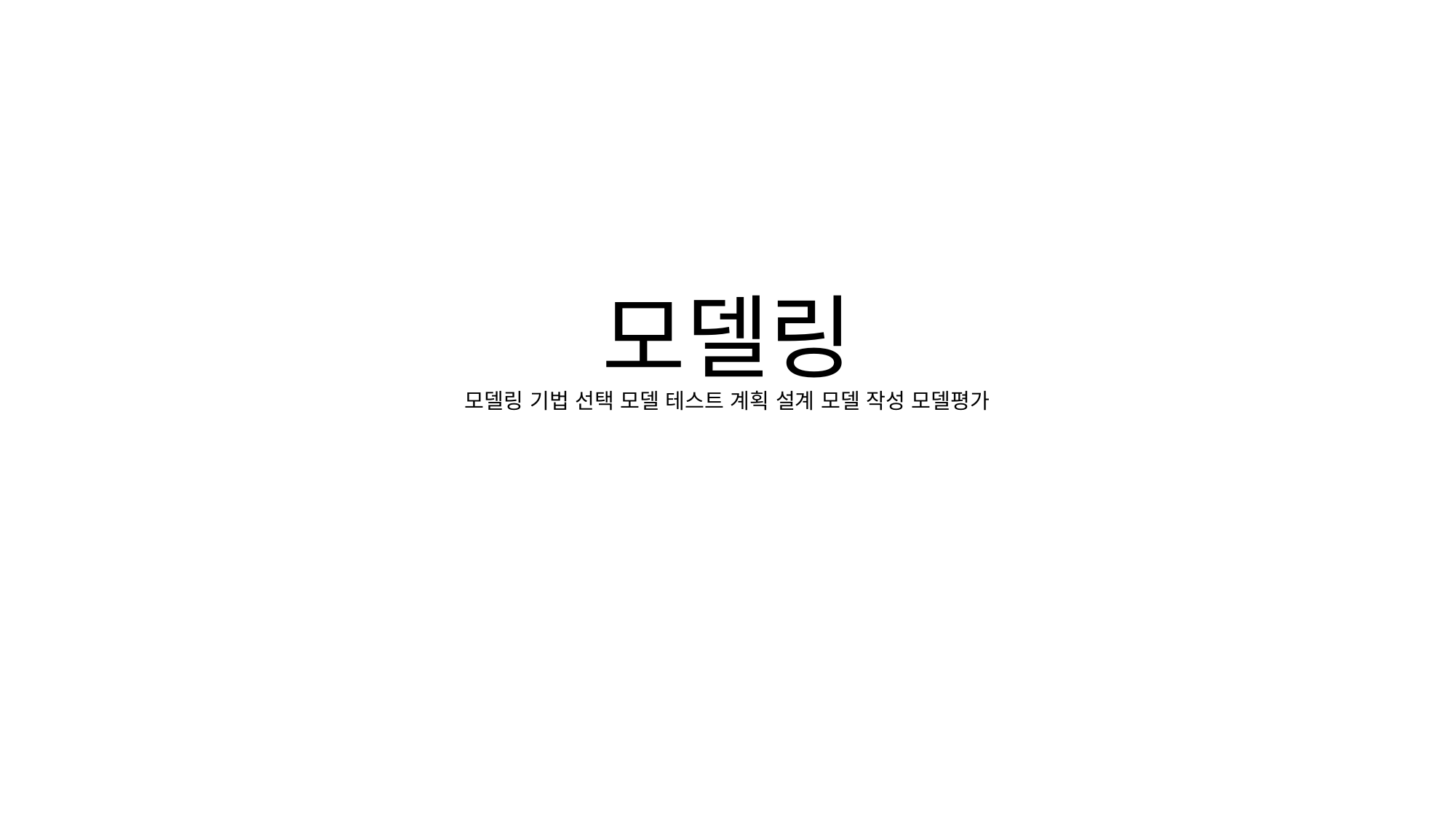

# 모델링 모델링 기법 선택 모델 테스트 계획 설계 모델 작성 모델평가